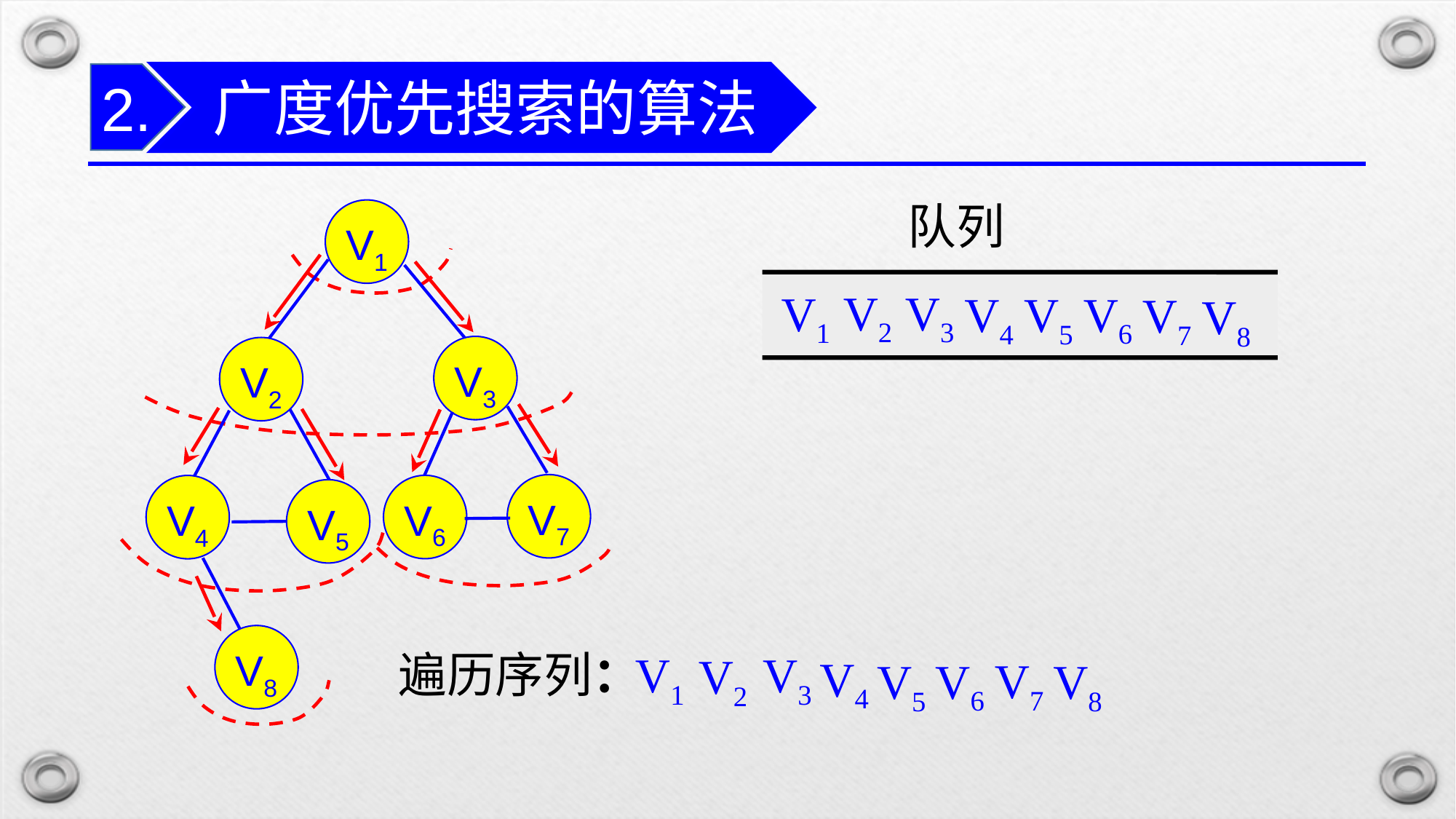

广度优先搜索的算法

2.
队列
V1

V3
V2

V7
V6
V4
V5

V8

V3
V2
V1
V6
V5
V4
V7
V8

遍历序列：
V3
V1
V2
V4
V7
V6
V5
V8